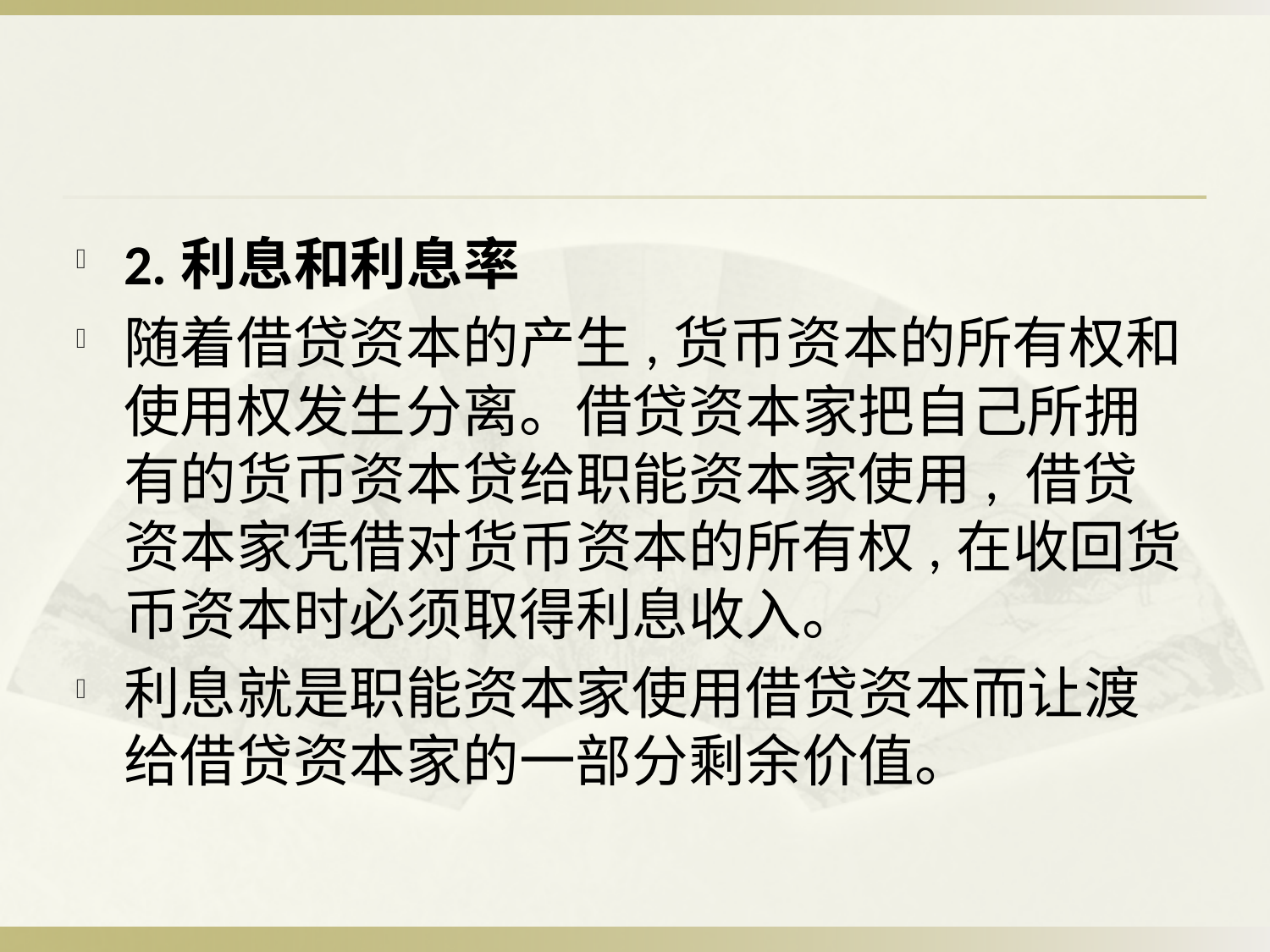

#
2.利息和利息率
随着借贷资本的产生,货币资本的所有权和使用权发生分离。借贷资本家把自己所拥有的货币资本贷给职能资本家使用, 借贷资本家凭借对货币资本的所有权,在收回货币资本时必须取得利息收入。
利息就是职能资本家使用借贷资本而让渡给借贷资本家的一部分剩余价值。